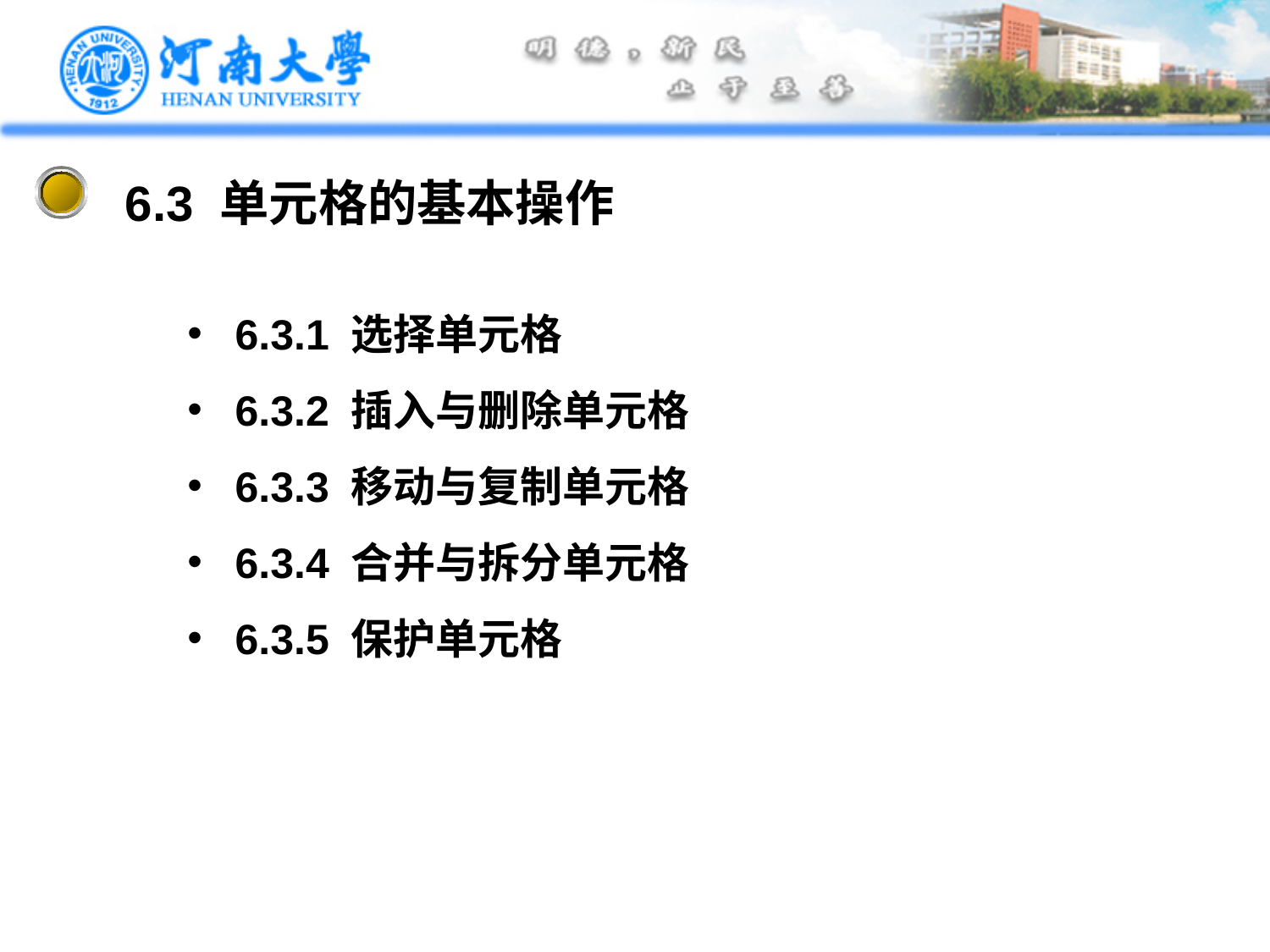

6.3 单元格的基本操作

6.3.1 选择单元格
6.3.2 插入与删除单元格
6.3.3 移动与复制单元格
6.3.4 合并与拆分单元格
6.3.5 保护单元格